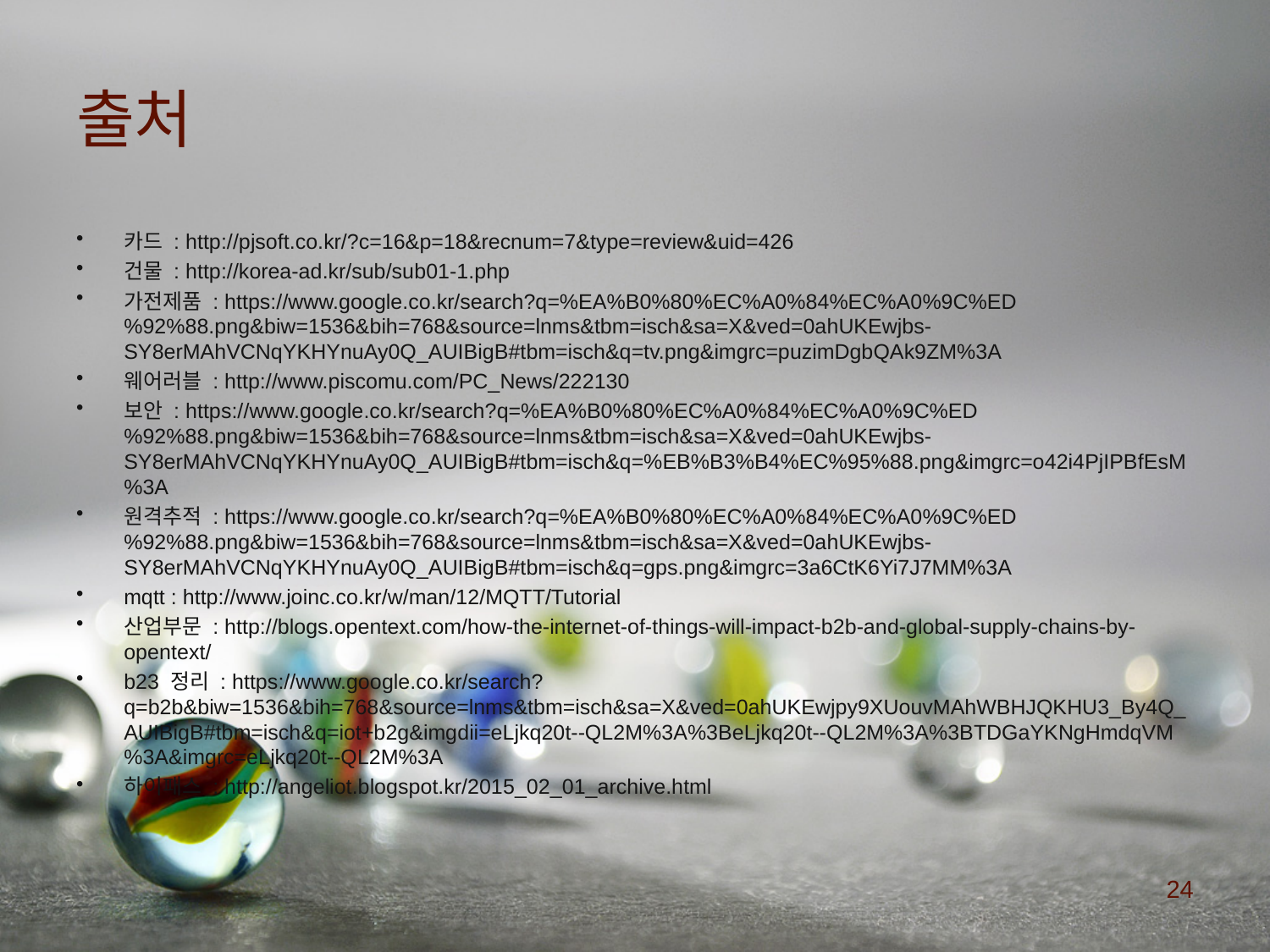

# 출처
카드 : http://pjsoft.co.kr/?c=16&p=18&recnum=7&type=review&uid=426
건물 : http://korea-ad.kr/sub/sub01-1.php
가전제품 : https://www.google.co.kr/search?q=%EA%B0%80%EC%A0%84%EC%A0%9C%ED%92%88.png&biw=1536&bih=768&source=lnms&tbm=isch&sa=X&ved=0ahUKEwjbs-SY8erMAhVCNqYKHYnuAy0Q_AUIBigB#tbm=isch&q=tv.png&imgrc=puzimDgbQAk9ZM%3A
웨어러블 : http://www.piscomu.com/PC_News/222130
보안 : https://www.google.co.kr/search?q=%EA%B0%80%EC%A0%84%EC%A0%9C%ED%92%88.png&biw=1536&bih=768&source=lnms&tbm=isch&sa=X&ved=0ahUKEwjbs-SY8erMAhVCNqYKHYnuAy0Q_AUIBigB#tbm=isch&q=%EB%B3%B4%EC%95%88.png&imgrc=o42i4PjIPBfEsM%3A
원격추적 : https://www.google.co.kr/search?q=%EA%B0%80%EC%A0%84%EC%A0%9C%ED%92%88.png&biw=1536&bih=768&source=lnms&tbm=isch&sa=X&ved=0ahUKEwjbs-SY8erMAhVCNqYKHYnuAy0Q_AUIBigB#tbm=isch&q=gps.png&imgrc=3a6CtK6Yi7J7MM%3A
mqtt : http://www.joinc.co.kr/w/man/12/MQTT/Tutorial
산업부문 : http://blogs.opentext.com/how-the-internet-of-things-will-impact-b2b-and-global-supply-chains-by-opentext/
b23 정리 : https://www.google.co.kr/search?q=b2b&biw=1536&bih=768&source=lnms&tbm=isch&sa=X&ved=0ahUKEwjpy9XUouvMAhWBHJQKHU3_By4Q_AUIBigB#tbm=isch&q=iot+b2g&imgdii=eLjkq20t--QL2M%3A%3BeLjkq20t--QL2M%3A%3BTDGaYKNgHmdqVM%3A&imgrc=eLjkq20t--QL2M%3A
하이패스 : http://angeliot.blogspot.kr/2015_02_01_archive.html

24